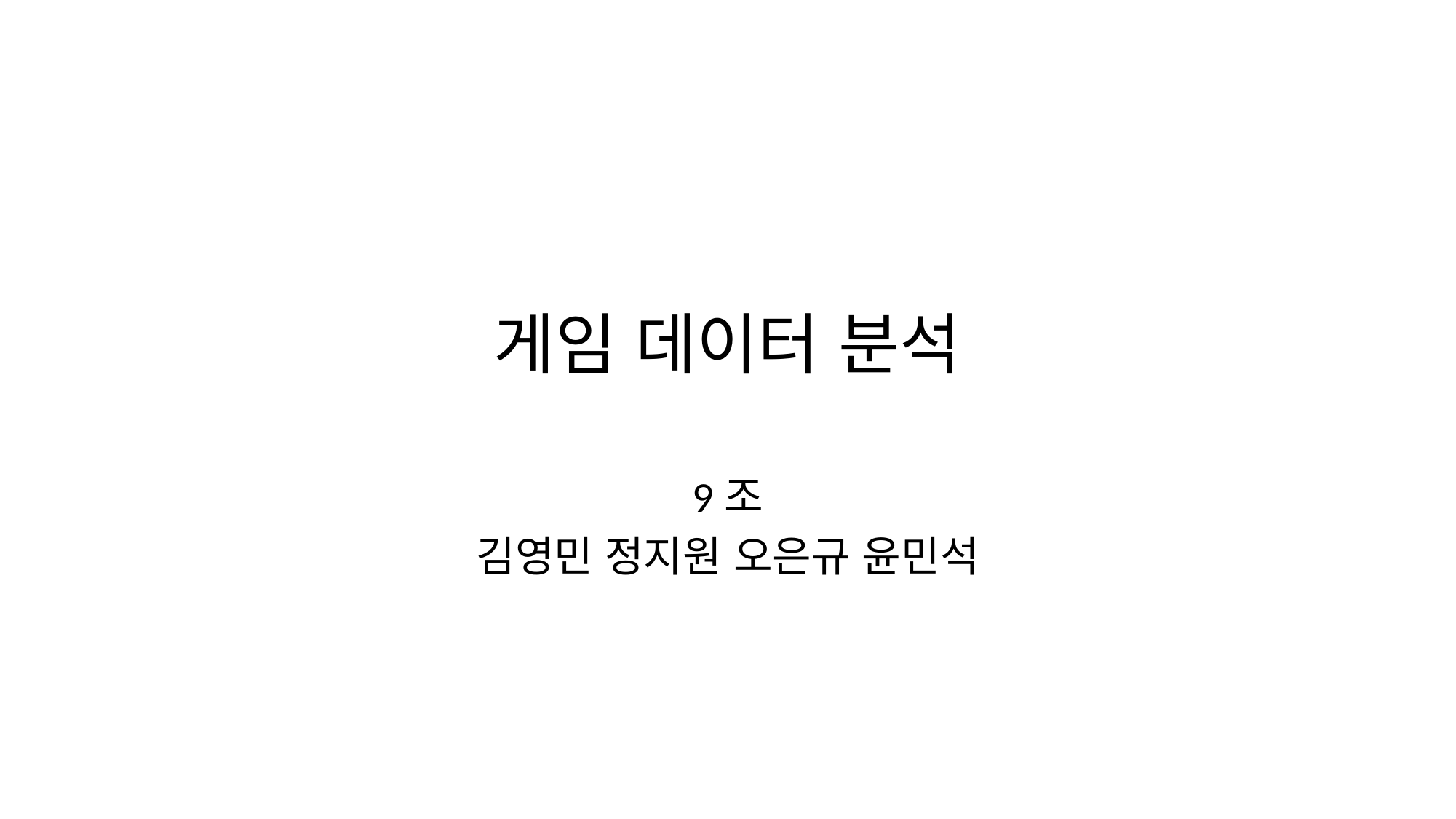

# 게임 데이터 분석
9조
김영민 정지원 오은규 윤민석